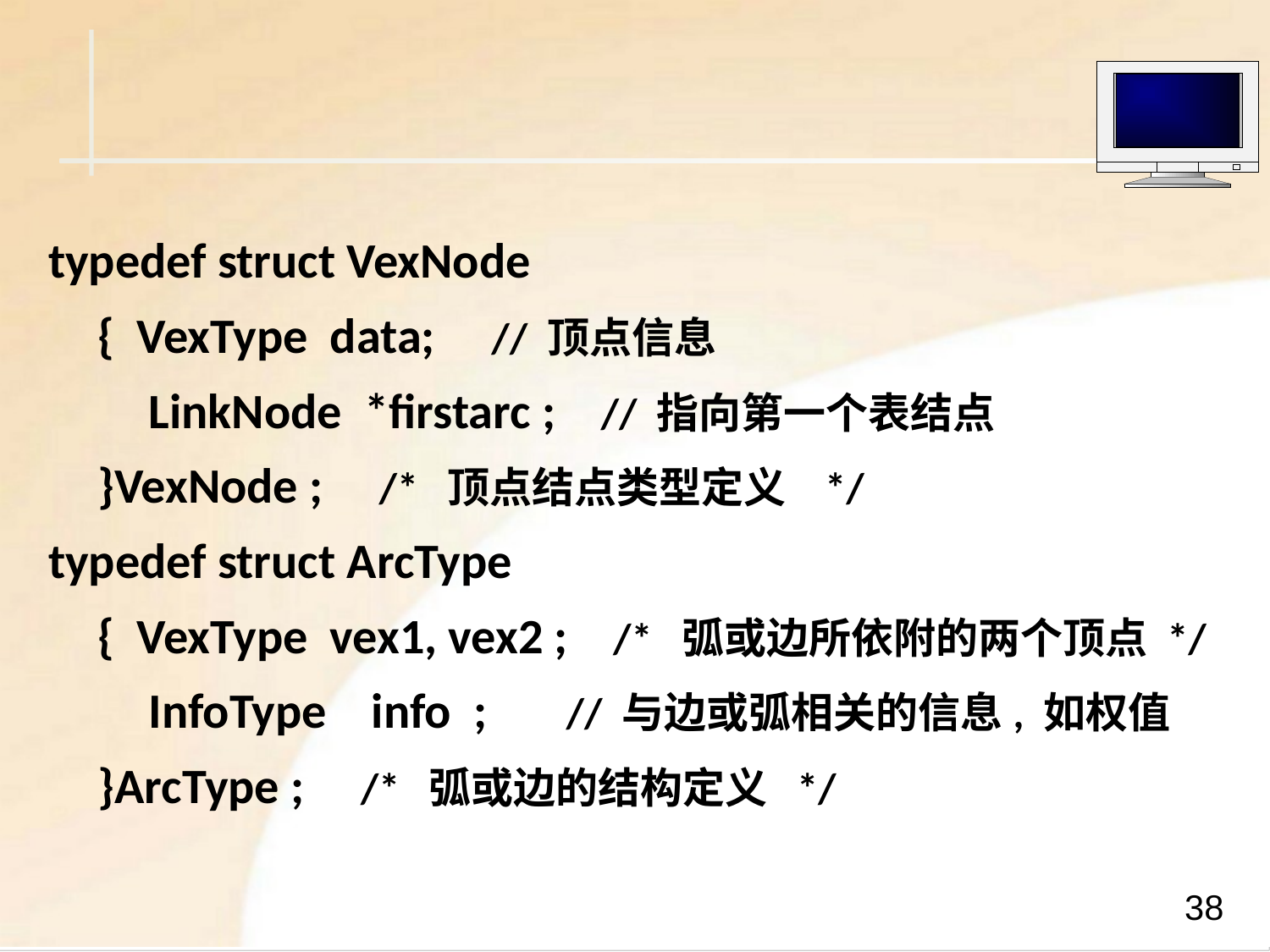

typedef struct VexNode
{  VexType  data;     // 顶点信息
LinkNode  *firstarc ;    // 指向第一个表结点
}VexNode ;     /*  顶点结点类型定义   */
typedef struct ArcType
{  VexType  vex1, vex2 ;    /*  弧或边所依附的两个顶点 */
InfoType    info  ;       // 与边或弧相关的信息, 如权值
}ArcType ;     /*  弧或边的结构定义  */